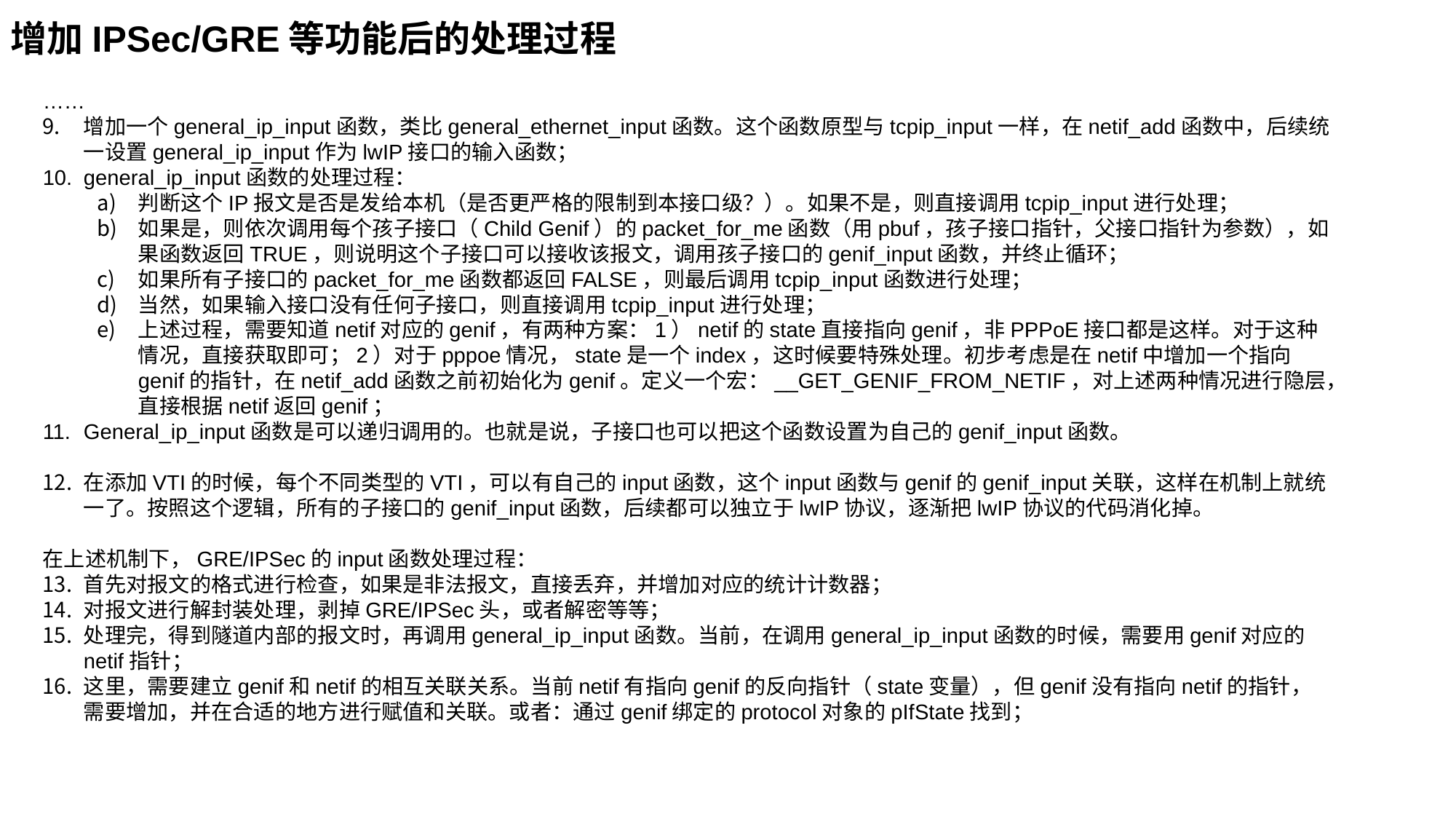

增加IPSec/GRE等功能后的处理过程
……
增加一个general_ip_input函数，类比general_ethernet_input函数。这个函数原型与tcpip_input一样，在netif_add函数中，后续统一设置general_ip_input作为lwIP接口的输入函数；
general_ip_input函数的处理过程：
判断这个IP报文是否是发给本机（是否更严格的限制到本接口级？）。如果不是，则直接调用tcpip_input进行处理；
如果是，则依次调用每个孩子接口（Child Genif）的packet_for_me函数（用pbuf，孩子接口指针，父接口指针为参数），如果函数返回TRUE，则说明这个子接口可以接收该报文，调用孩子接口的genif_input函数，并终止循环；
如果所有子接口的packet_for_me函数都返回FALSE，则最后调用tcpip_input函数进行处理；
当然，如果输入接口没有任何子接口，则直接调用tcpip_input进行处理；
上述过程，需要知道netif对应的genif，有两种方案：1）netif的state直接指向genif，非PPPoE接口都是这样。对于这种情况，直接获取即可；2）对于pppoe情况，state是一个index，这时候要特殊处理。初步考虑是在netif中增加一个指向genif的指针，在netif_add函数之前初始化为genif。定义一个宏：__GET_GENIF_FROM_NETIF，对上述两种情况进行隐层，直接根据netif返回genif；
General_ip_input函数是可以递归调用的。也就是说，子接口也可以把这个函数设置为自己的genif_input函数。

在添加VTI的时候，每个不同类型的VTI，可以有自己的input函数，这个input函数与genif的genif_input关联，这样在机制上就统一了。按照这个逻辑，所有的子接口的genif_input函数，后续都可以独立于lwIP协议，逐渐把lwIP协议的代码消化掉。

在上述机制下，GRE/IPSec的input函数处理过程：
首先对报文的格式进行检查，如果是非法报文，直接丢弃，并增加对应的统计计数器；
对报文进行解封装处理，剥掉GRE/IPSec头，或者解密等等；
处理完，得到隧道内部的报文时，再调用general_ip_input函数。当前，在调用general_ip_input函数的时候，需要用genif对应的netif指针；
这里，需要建立genif和netif的相互关联关系。当前netif有指向genif的反向指针（state变量），但genif没有指向netif的指针，需要增加，并在合适的地方进行赋值和关联。或者：通过genif绑定的protocol对象的pIfState找到；